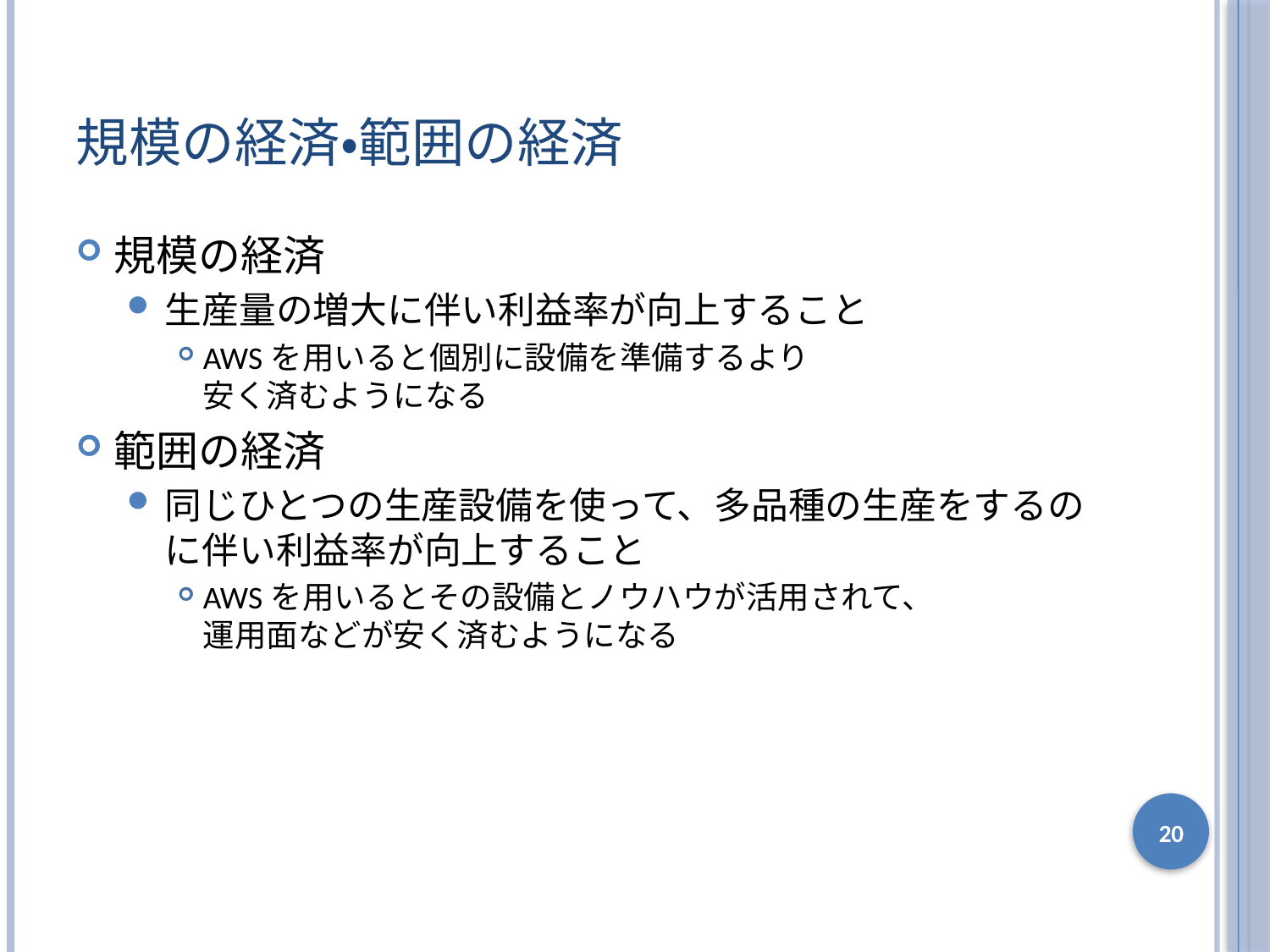

# 規模の経済・範囲の経済
規模の経済
生産量の増大に伴い利益率が向上すること
AWSを用いると個別に設備を準備するより
安く済むようになる
範囲の経済
同じひとつの生産設備を使って、多品種の生産をするのに伴い利益率が向上すること
AWSを用いるとその設備とノウハウが活用されて、
運用面などが安く済むようになる
20